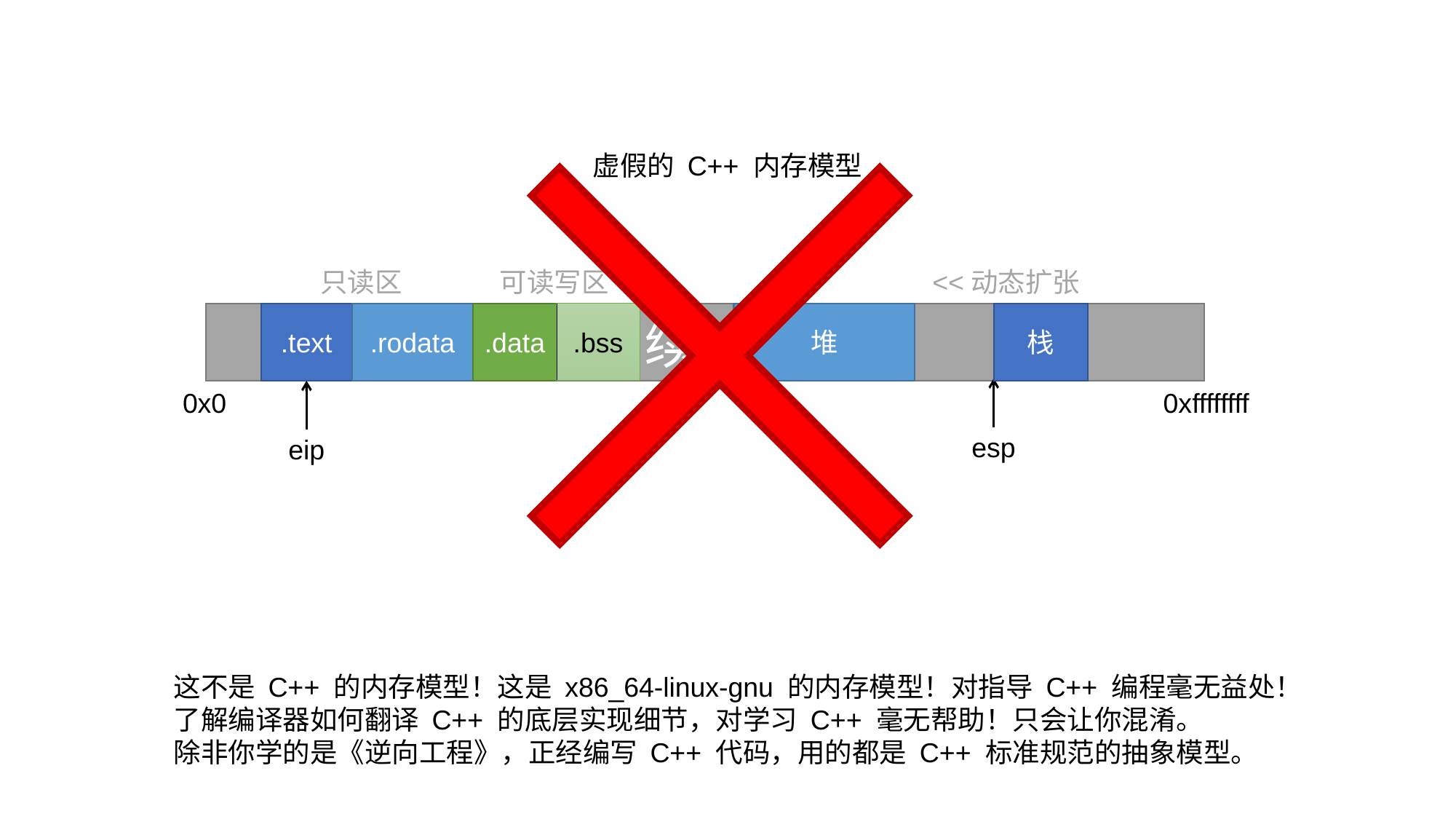

虚假的 C++ 内存模型
只读区
可读写区
<<动态扩张
连 续 内 存
.text
.rodata
.data
.bss
堆
栈
0x0
0xffffffff
esp
eip
这不是 C++ 的内存模型！这是 x86_64-linux-gnu 的内存模型！对指导 C++ 编程毫无益处！
了解编译器如何翻译 C++ 的底层实现细节，对学习 C++ 毫无帮助！只会让你混淆。
除非你学的是《逆向工程》，正经编写 C++ 代码，用的都是 C++ 标准规范的抽象模型。